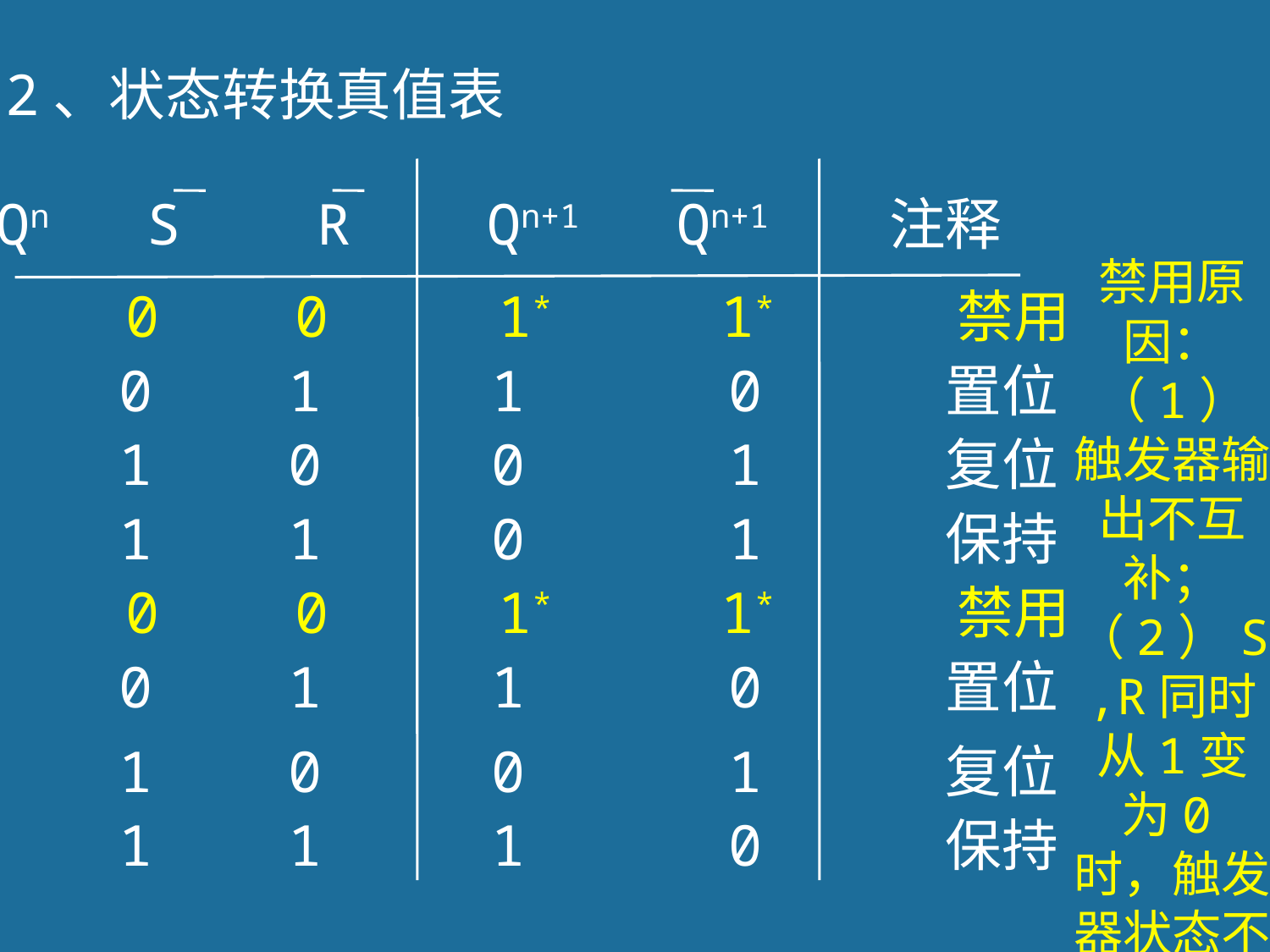

2、状态转换真值表

Qn     S       R       Qn+1     Qn+1    注释

禁用原因：（1）触发器输出不互补；（2）S,R同时从1变为0时，触发器状态不定。
0    0    0     1*     1*     禁用
0    0    1     1      0     置位
0    1    0     0      1     复位
0    1    1     0      1     保持
1    0    0     1*     1*     禁用
1    0    1     1      0     置位
1    1    0     0      1     复位
1    1    1     1      0     保持
19